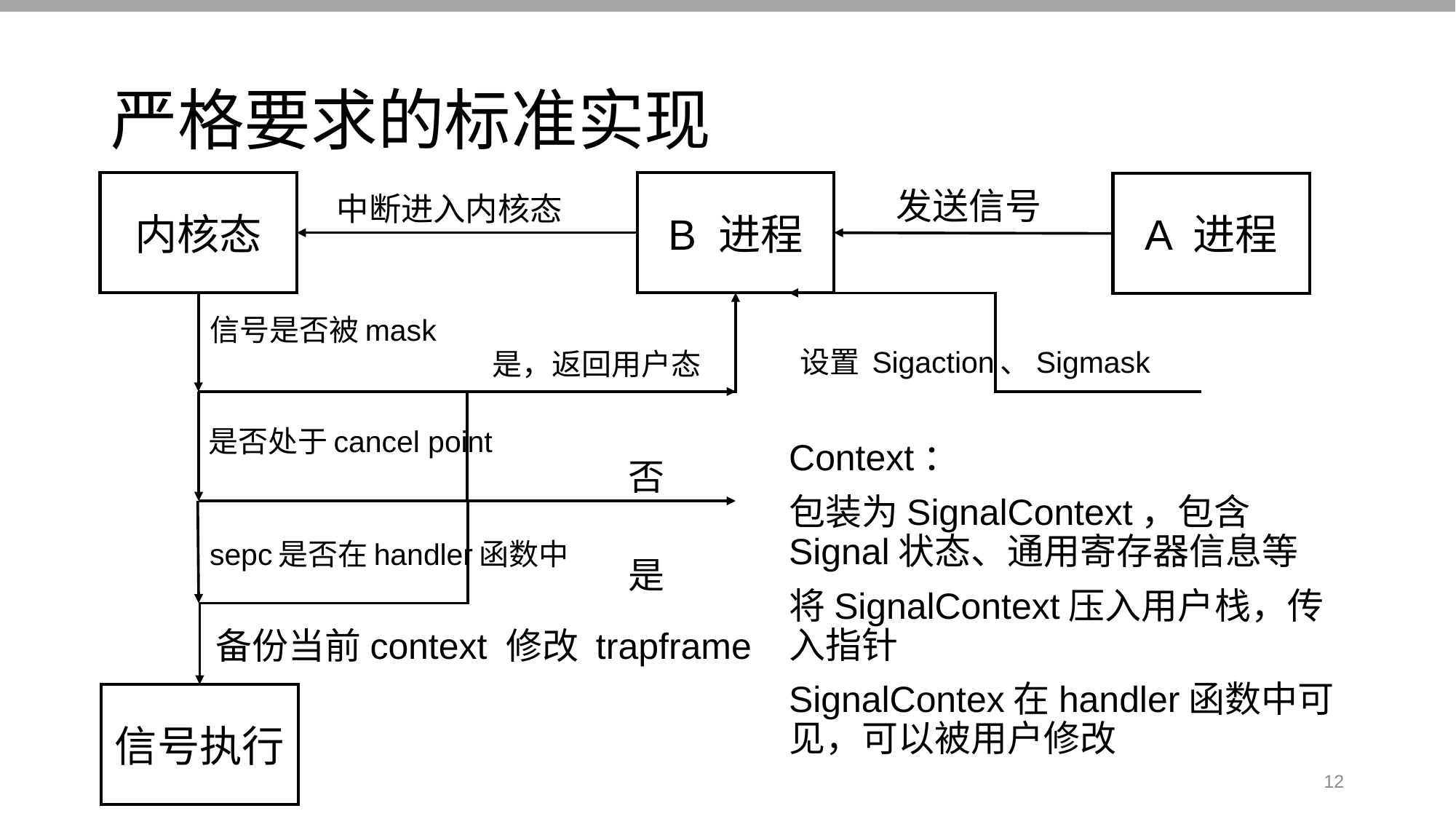

# 严格要求的标准实现
内核态
B 进程
A 进程
发送信号
中断进入内核态
信号是否被mask
设置 Sigaction、Sigmask
是，返回用户态
是否处于cancel point
Context：
包装为SignalContext，包含 Signal状态、通用寄存器信息等
将SignalContext压入用户栈，传入指针
SignalContex在handler函数中可见，可以被用户修改
否
sepc是否在handler函数中
是
备份当前context 修改 trapframe
信号执行
12
12